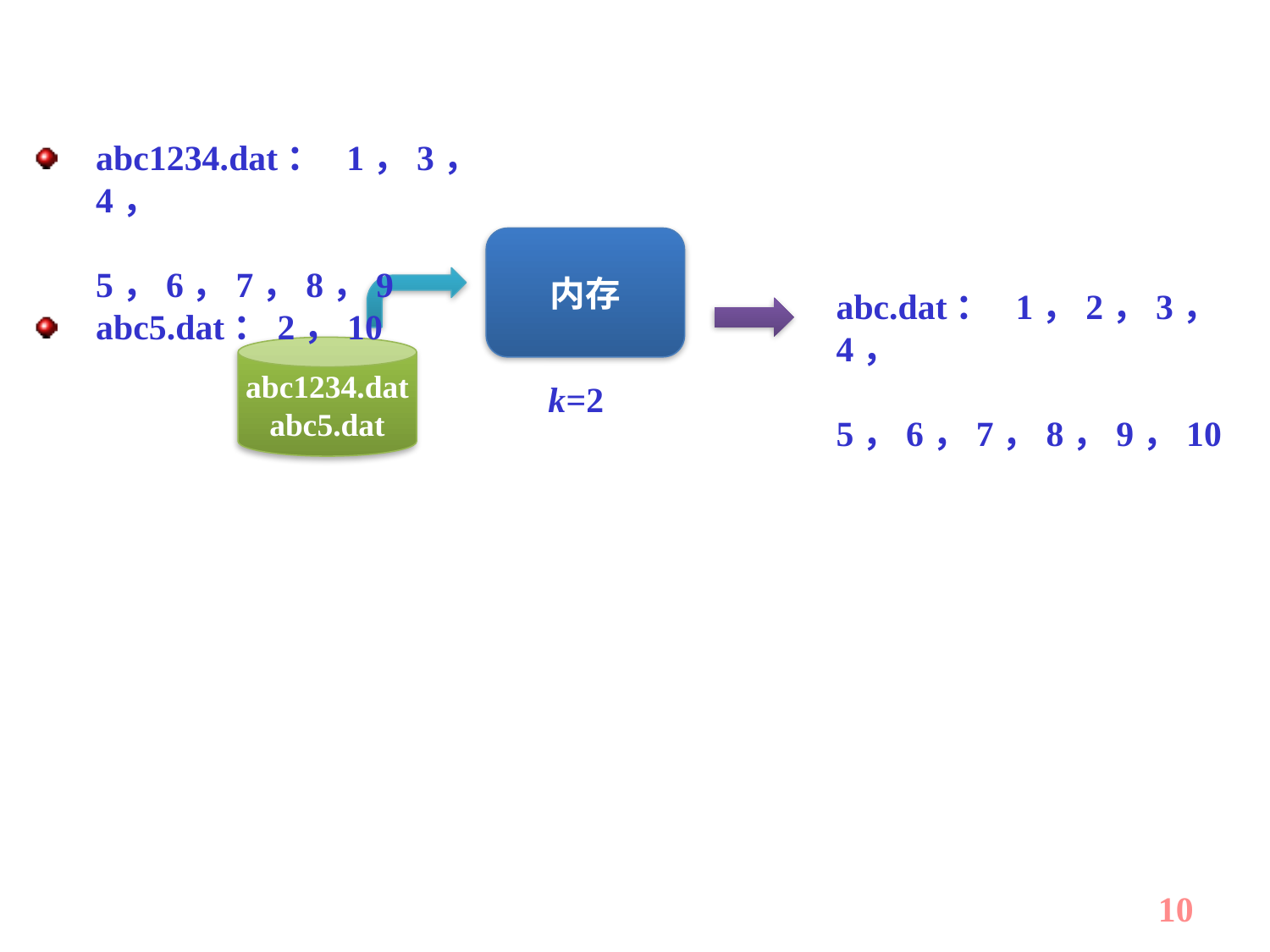

abc1234.dat：  1，3，4，
                      5，6，7，8，9
abc5.dat：2，10
内存

abc.dat：  1，2，3，4，
       5，6，7，8，9，10

abc1234.dat
abc5.dat
k=2
10